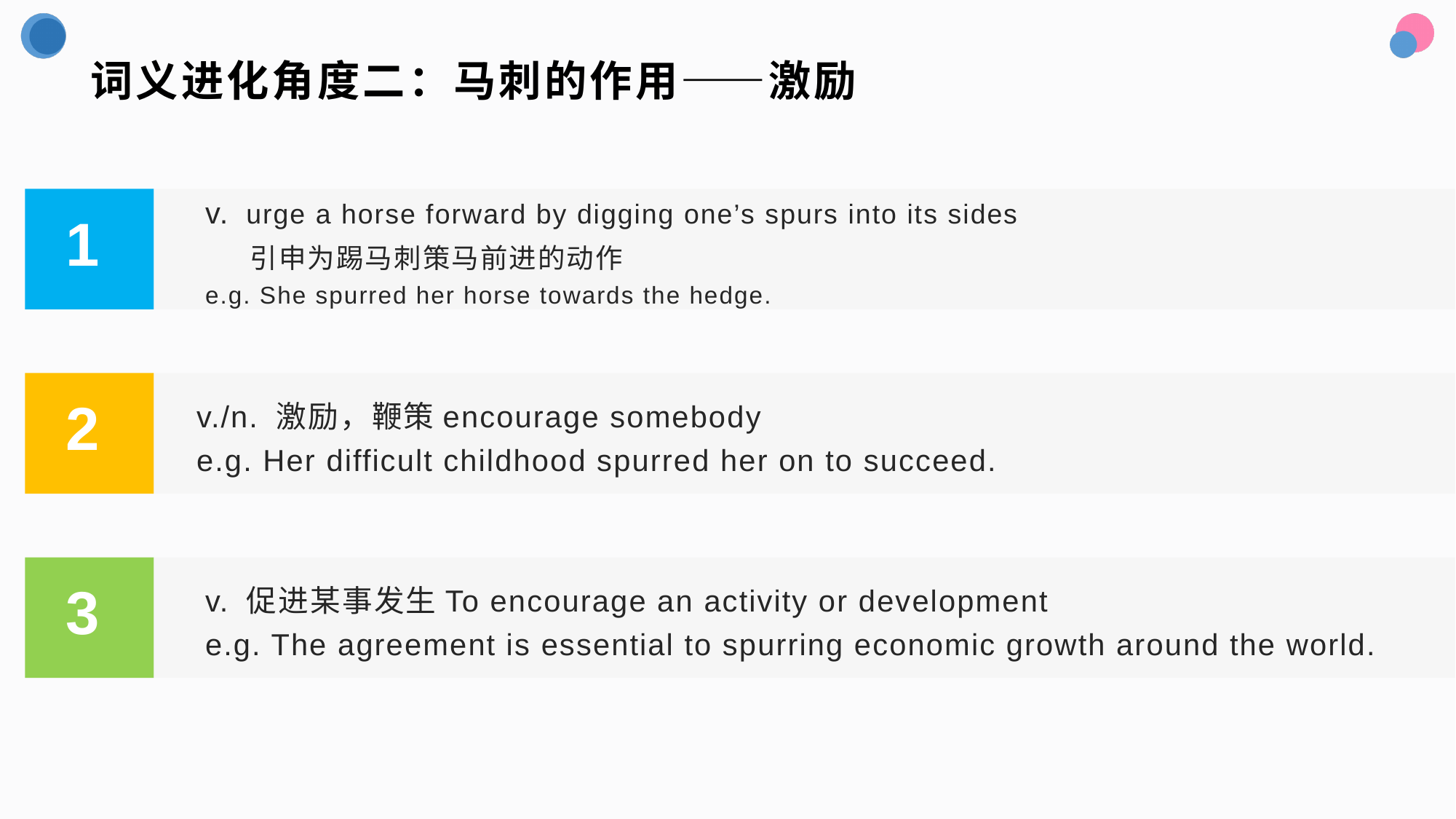

# 词义进化角度二：马刺的作用——激励
v. urge a horse forward by digging one’s spurs into its sides
     引申为踢马刺策马前进的动作
e.g. She spurred her horse towards the hedge.

1
v./n. 激励，鞭策encourage somebody
e.g. Her difficult childhood spurred her on to succeed.

2

v. 促进某事发生To encourage an activity or development
e.g. The agreement is essential to spurring economic growth around the world.
3